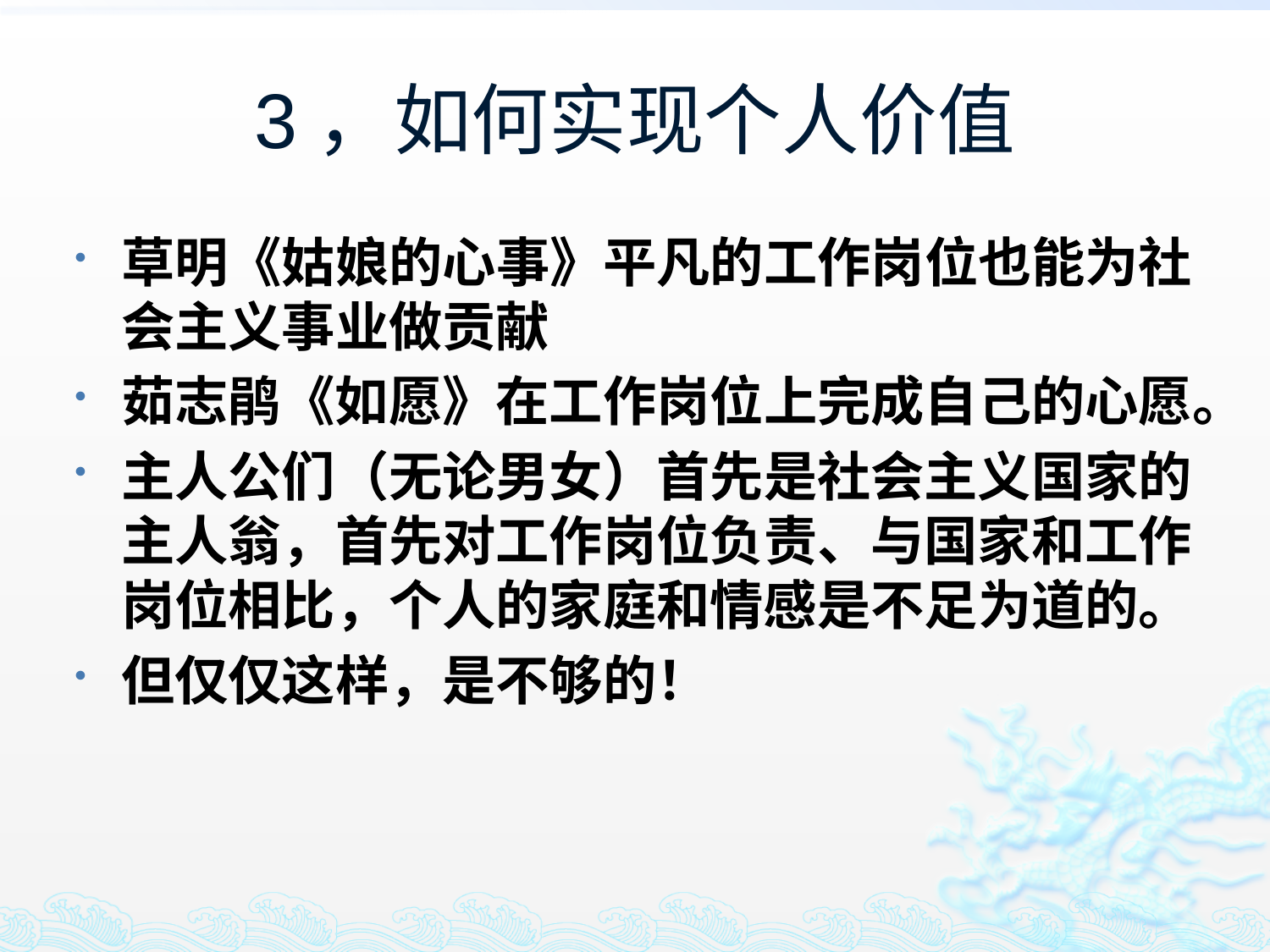

# 3，如何实现个人价值
草明《姑娘的心事》平凡的工作岗位也能为社会主义事业做贡献
茹志鹃《如愿》在工作岗位上完成自己的心愿。
主人公们（无论男女）首先是社会主义国家的主人翁，首先对工作岗位负责、与国家和工作岗位相比，个人的家庭和情感是不足为道的。
但仅仅这样，是不够的！